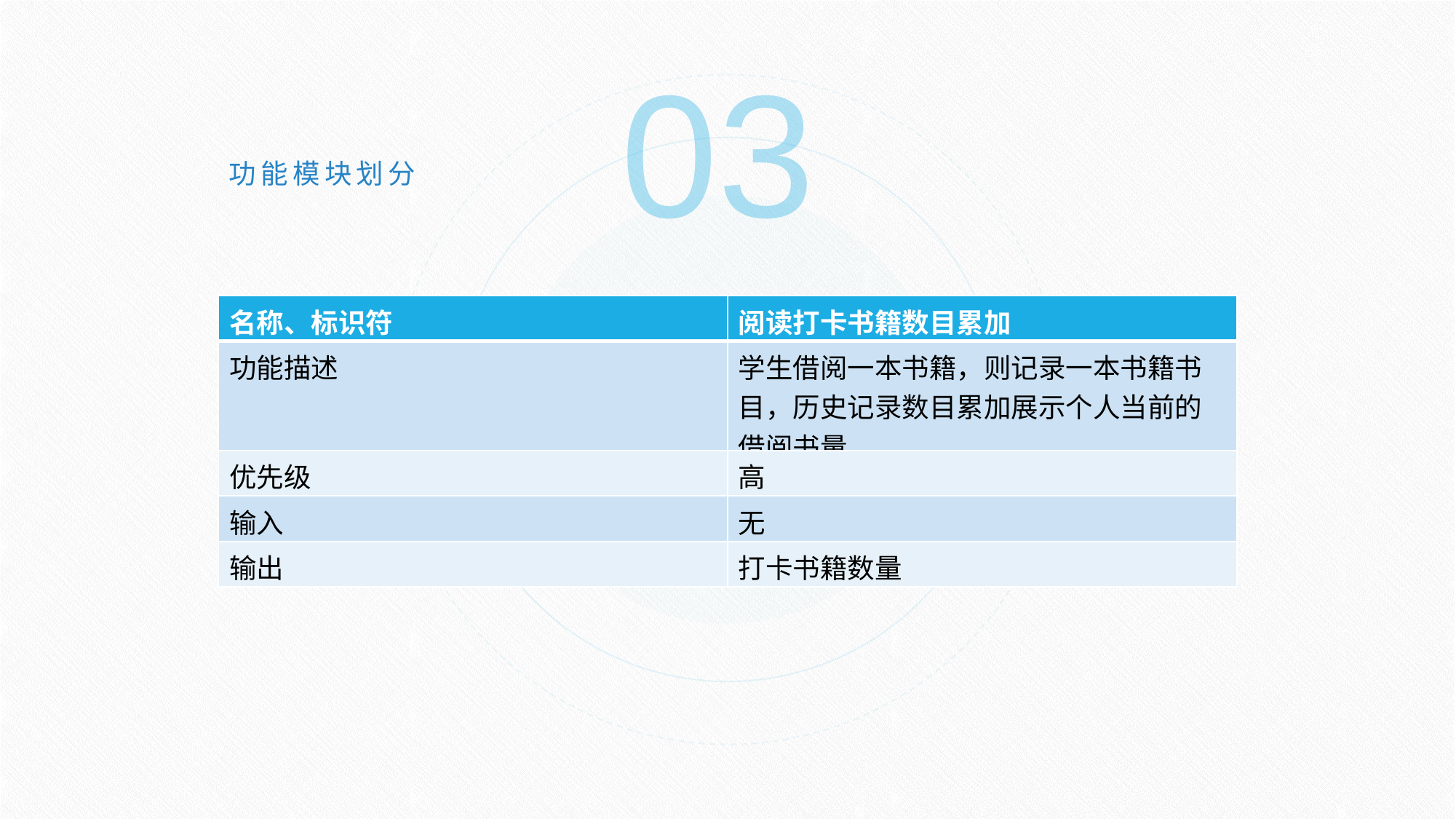

03
功能模块划分

| 名称、标识符 | 阅读打卡书籍数目累加 |
| --- | --- |
| 功能描述 | 学生借阅一本书籍，则记录一本书籍书目，历史记录数目累加展示个人当前的借阅书量。 |
| 优先级 | 高 |
| 输入 | 无 |
| 输出 | 打卡书籍数量 |